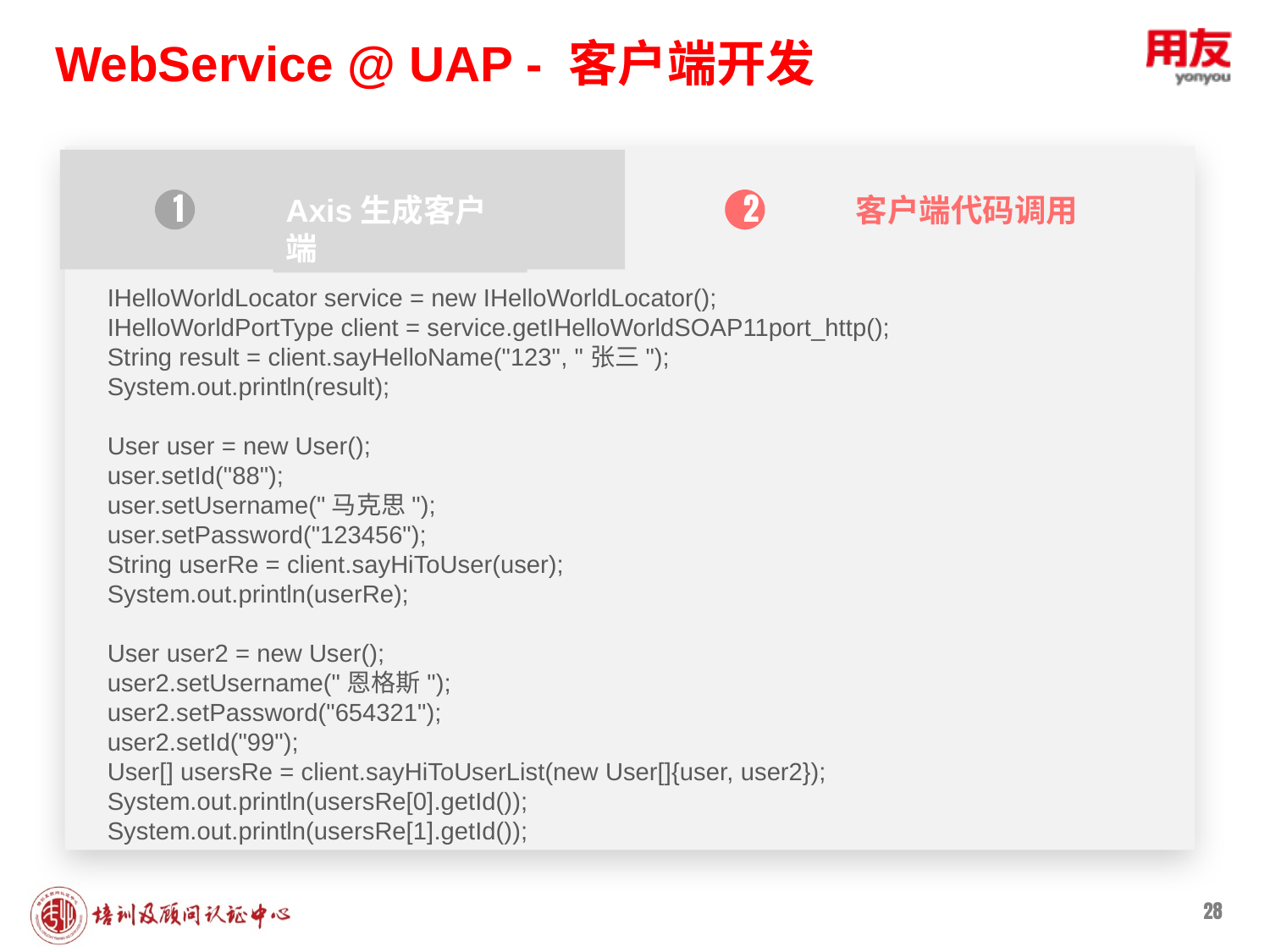

WebService @ UAP - 客户端开发

Axis生成客户端
1

客户端代码调用
2
IHelloWorldLocator service = new IHelloWorldLocator();
IHelloWorldPortType client = service.getIHelloWorldSOAP11port_http();
String result = client.sayHelloName("123", "张三");
System.out.println(result);

User user = new User();
user.setId("88");
user.setUsername("马克思");
user.setPassword("123456");
String userRe = client.sayHiToUser(user);
System.out.println(userRe);

User user2 = new User();
user2.setUsername("恩格斯");
user2.setPassword("654321");
user2.setId("99");
User[] usersRe = client.sayHiToUserList(new User[]{user, user2});
System.out.println(usersRe[0].getId());
System.out.println(usersRe[1].getId());